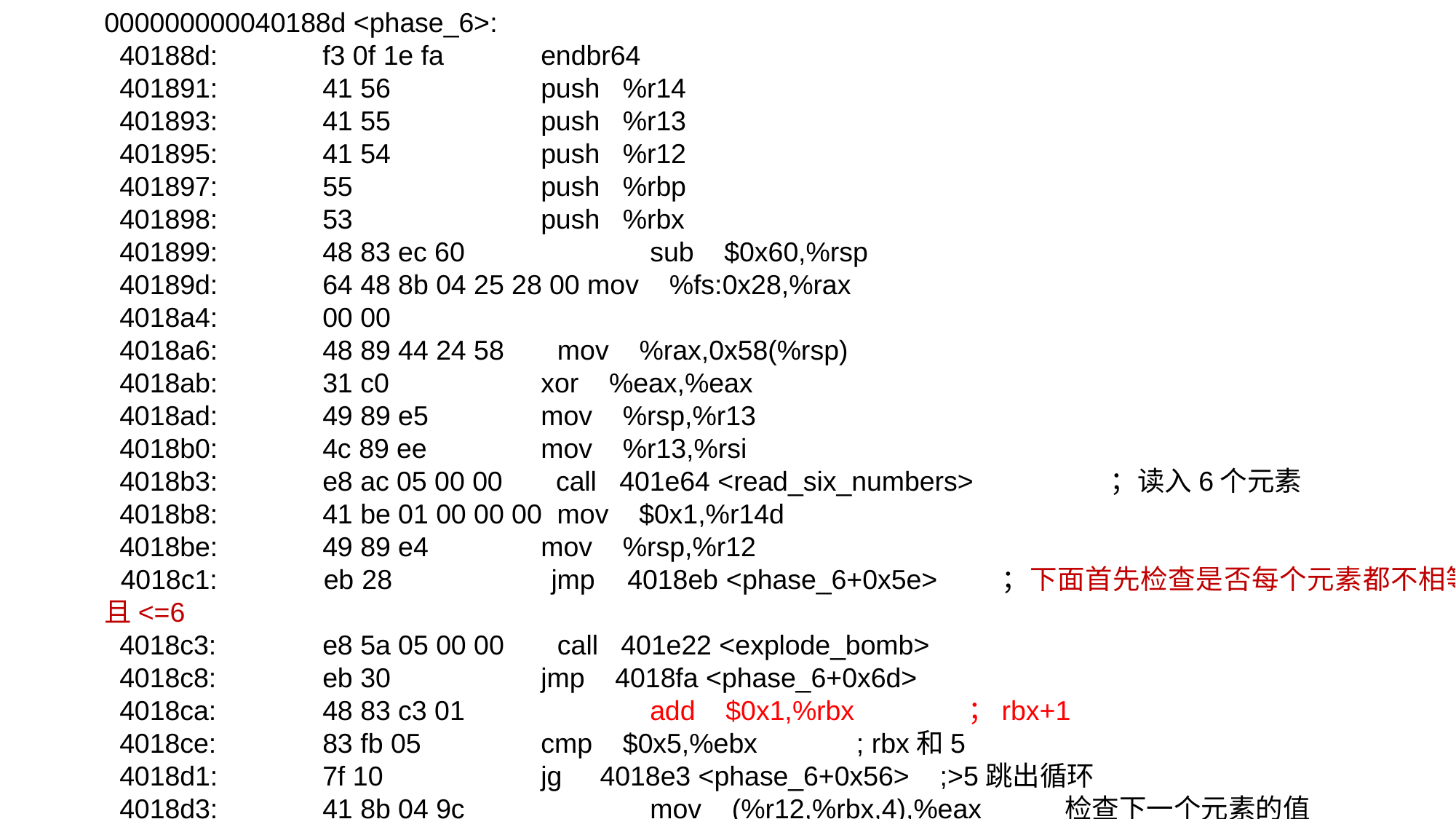

000000000040188d <phase_6>:
  40188d:	f3 0f 1e fa          	endbr64
  401891:	41 56                	push   %r14
  401893:	41 55                	push   %r13
  401895:	41 54                	push   %r12
  401897:	55                   	push   %rbp
  401898:	53                   	push   %rbx
  401899:	48 83 ec 60          	sub    $0x60,%rsp
  40189d:	64 48 8b 04 25 28 00 mov    %fs:0x28,%rax
  4018a4:	00 00
  4018a6:	48 89 44 24 58       mov    %rax,0x58(%rsp)
  4018ab:	31 c0                	xor    %eax,%eax
  4018ad:	49 89 e5             	mov    %rsp,%r13
  4018b0:	4c 89 ee             	mov    %r13,%rsi
  4018b3:	e8 ac 05 00 00       call   401e64 <read_six_numbers>                 ；读入6个元素
  4018b8:	41 be 01 00 00 00  mov    $0x1,%r14d
  4018be:	49 89 e4             	mov    %rsp,%r12
  4018c1:	eb 28                	jmp    4018eb <phase_6+0x5e>       ；下面首先检查是否每个元素都不相等，且<=6
  4018c3:	e8 5a 05 00 00       call   401e22 <explode_bomb>
  4018c8:	eb 30                	jmp    4018fa <phase_6+0x6d>
  4018ca:	48 83 c3 01          	add    $0x1,%rbx              ；rbx+1
  4018ce:	83 fb 05             	cmp    $0x5,%ebx             ; rbx和5
  4018d1:	7f 10                	jg     4018e3 <phase_6+0x56>    ;>5跳出循环
  4018d3:	41 8b 04 9c          	mov    (%r12,%rbx,4),%eax          检查下一个元素的值